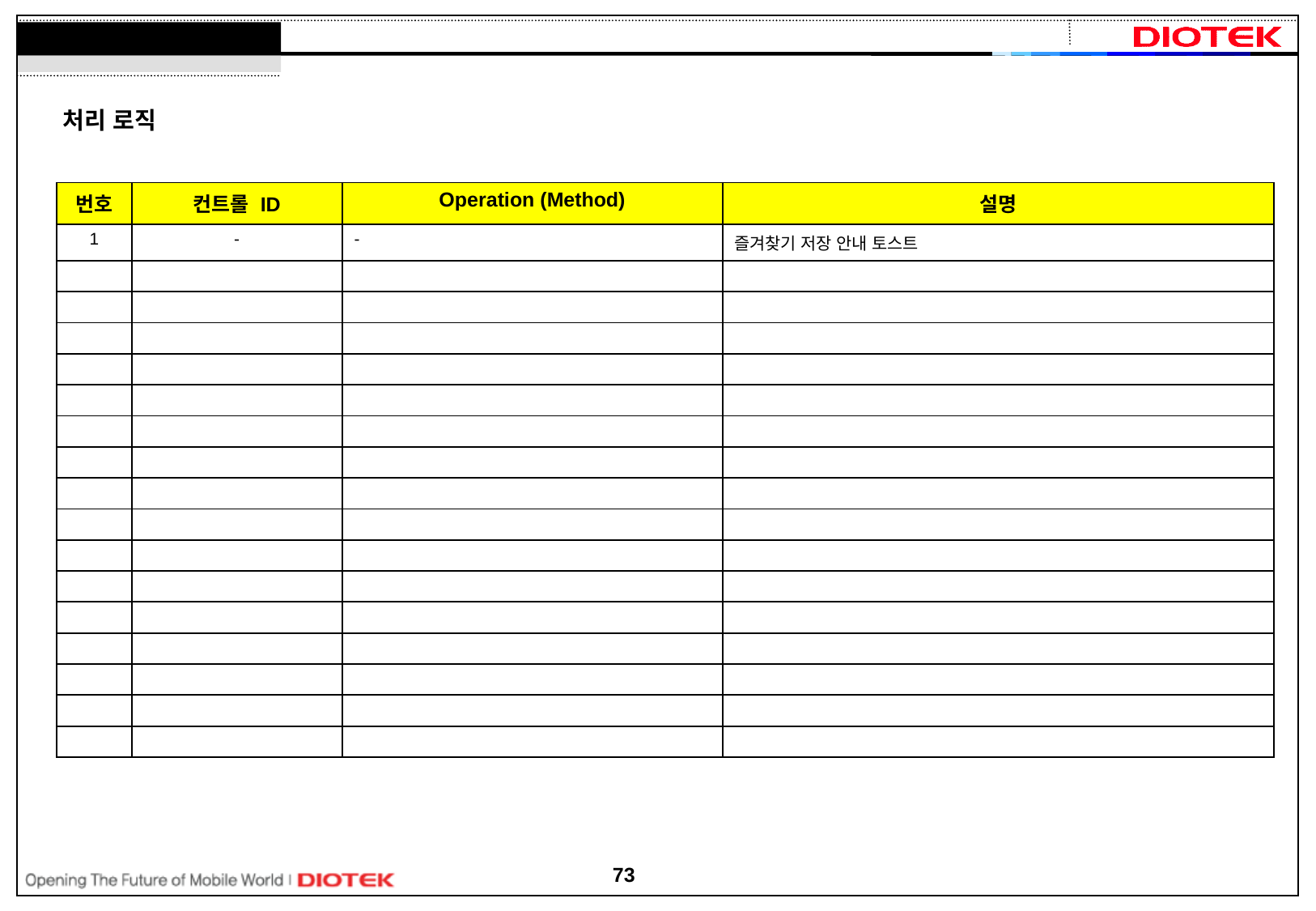

처리 로직
| 번호 | 컨트롤 ID | Operation (Method) | 설명 |
| --- | --- | --- | --- |
| 1 | - | - | 즐겨찾기 저장 안내 토스트 |
|  |  |  |  |
|  |  |  |  |
|  |  |  |  |
|  |  |  |  |
|  |  |  |  |
|  |  |  |  |
|  |  |  |  |
|  |  |  |  |
|  |  |  |  |
|  |  |  |  |
|  |  |  |  |
|  |  |  |  |
|  |  |  |  |
|  |  |  |  |
|  |  |  |  |
|  |  |  |  |